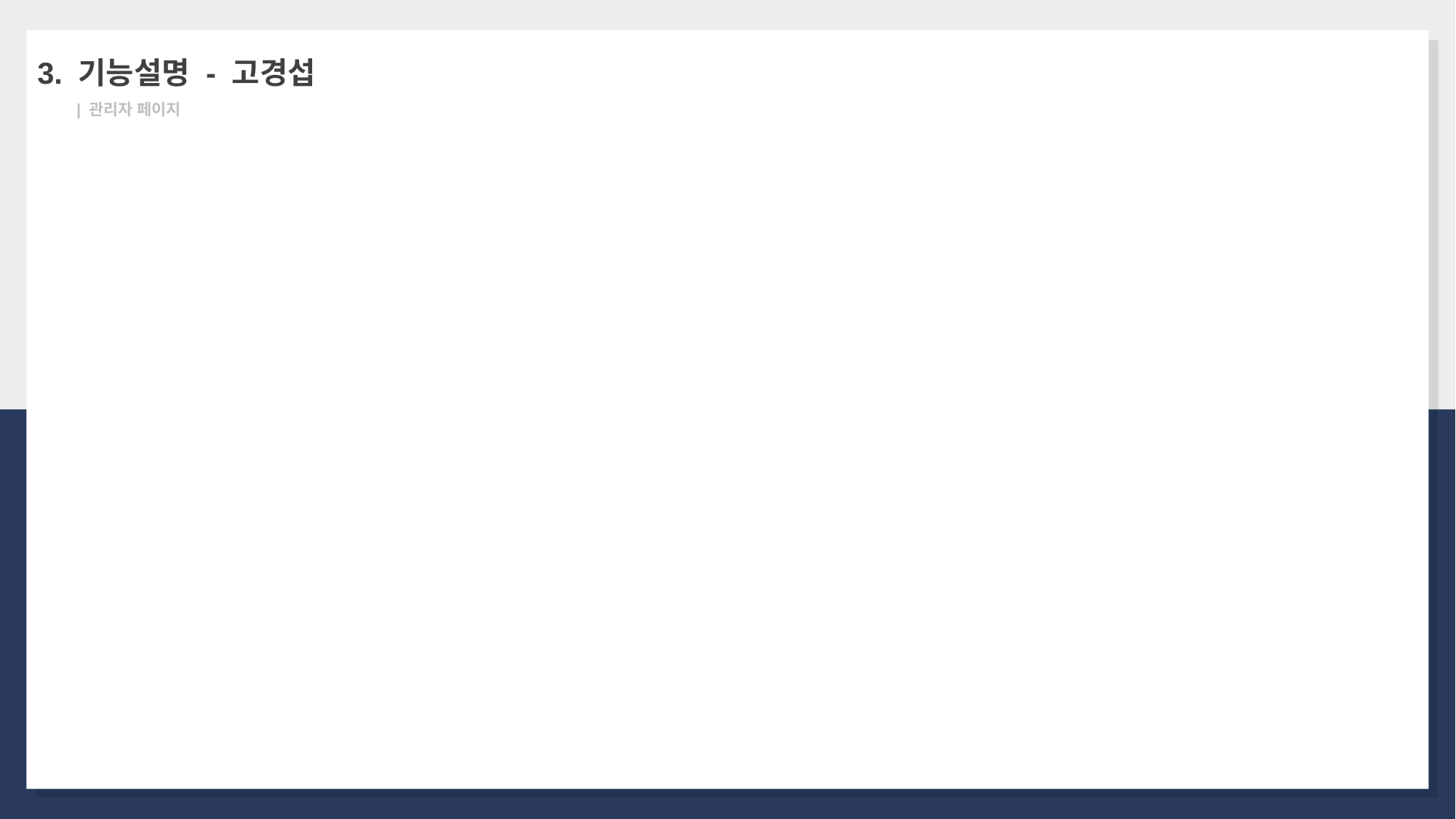

3. 기능설명 - 고경섭
              | 관리자 페이지